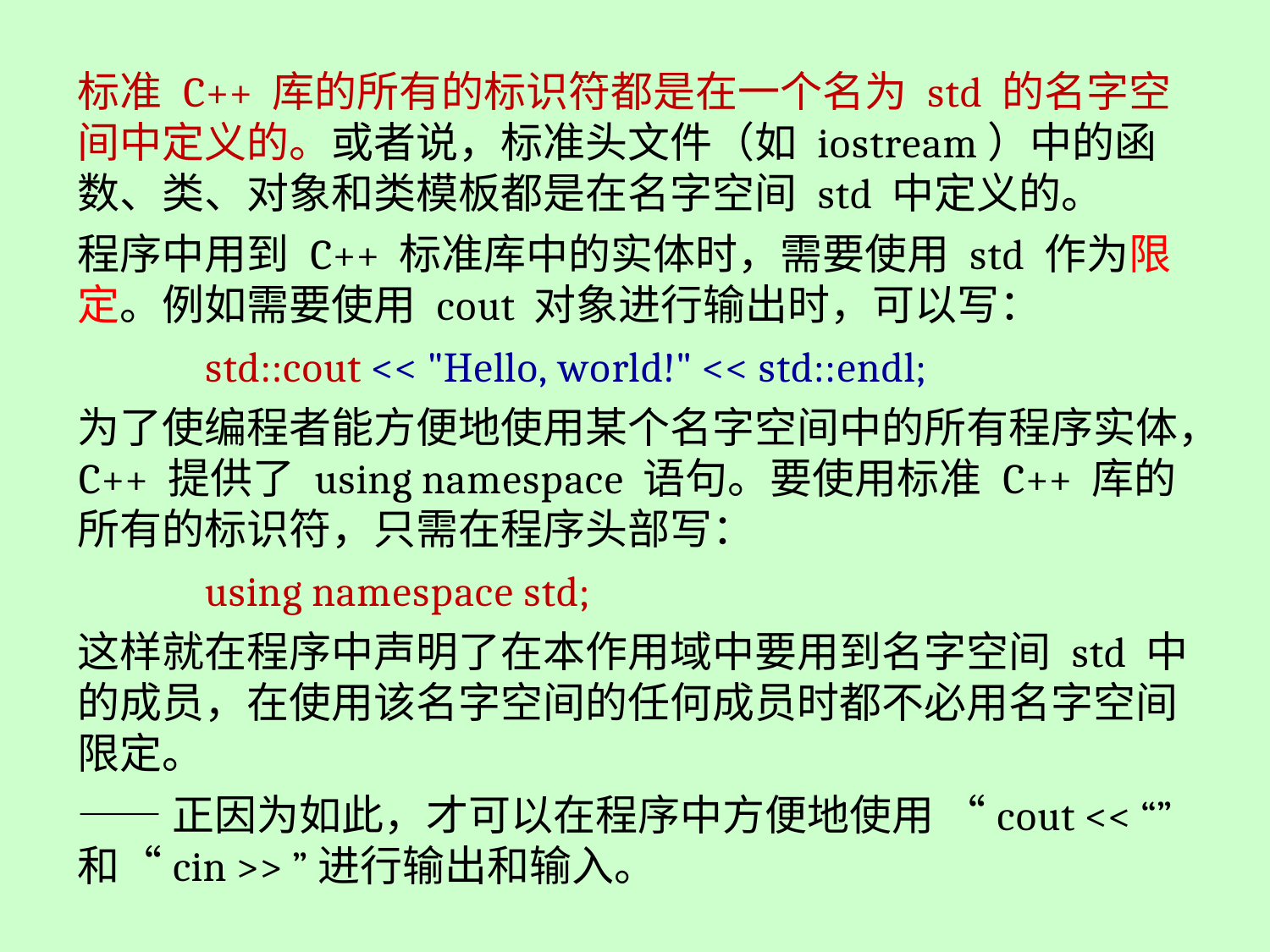

标准 C++ 库的所有的标识符都是在一个名为 std 的名字空间中定义的。或者说，标准头文件（如 iostream）中的函数、类、对象和类模板都是在名字空间 std 中定义的。
程序中用到 C++ 标准库中的实体时，需要使用 std 作为限定。例如需要使用 cout 对象进行输出时，可以写：
	std::cout << "Hello, world!" << std::endl;
为了使编程者能方便地使用某个名字空间中的所有程序实体，C++ 提供了 using namespace 语句。要使用标准 C++ 库的所有的标识符，只需在程序头部写：
	using namespace std;
这样就在程序中声明了在本作用域中要用到名字空间 std 中的成员，在使用该名字空间的任何成员时都不必用名字空间限定。
——正因为如此，才可以在程序中方便地使用 “cout << “” 和“cin >> ”进行输出和输入。

29